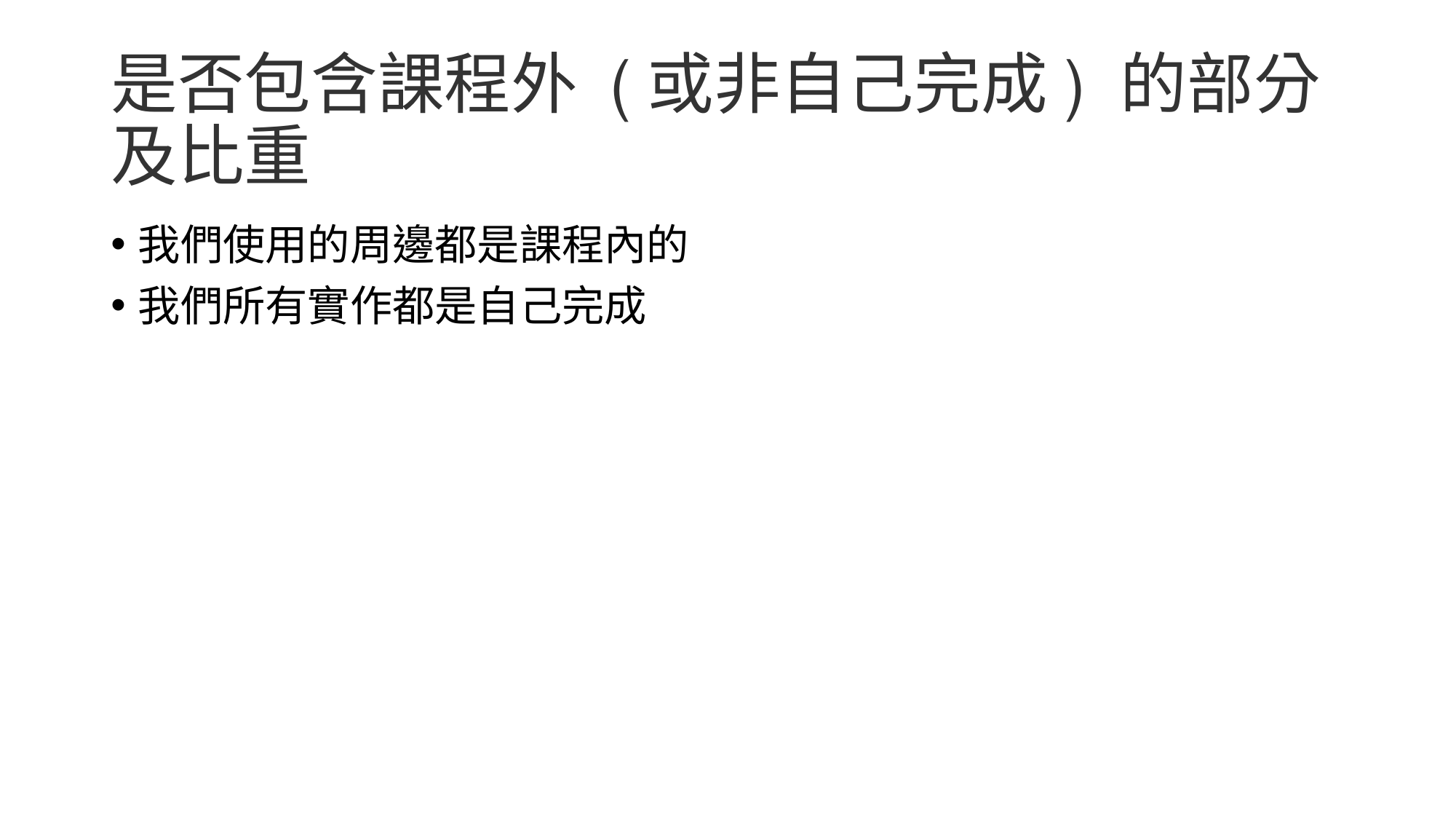

# 是否包含課程外 (或非自己完成) 的部分及比重
我們使用的周邊都是課程內的
我們所有實作都是自己完成